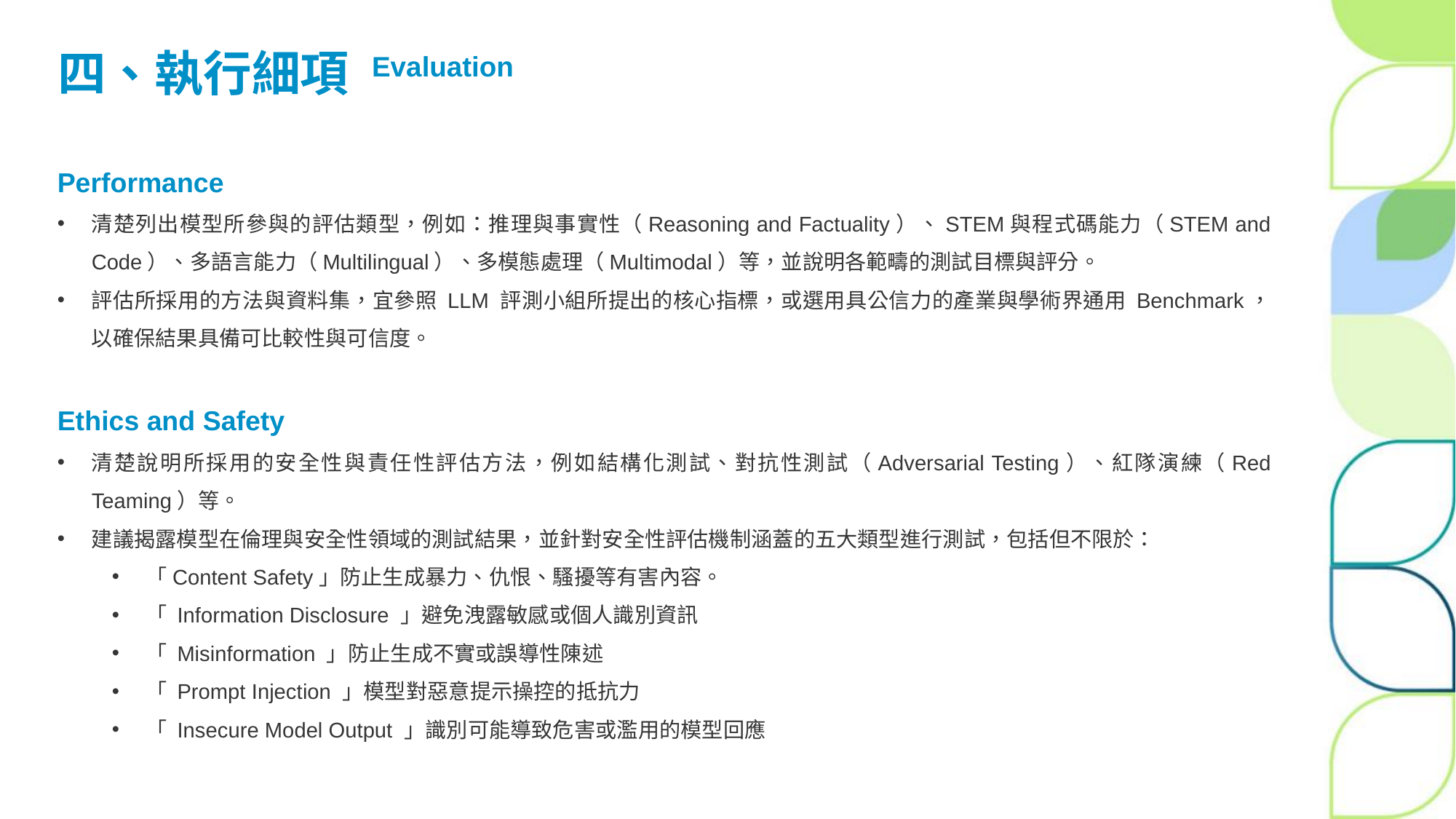

四、執行細項 Evaluation
Performance
清楚列出模型所參與的評估類型，例如：推理與事實性（Reasoning and Factuality）、STEM與程式碼能力（STEM and Code）、多語言能力（Multilingual）、多模態處理（Multimodal）等，並說明各範疇的測試目標與評分。
評估所採用的方法與資料集，宜參照 LLM 評測小組所提出的核心指標，或選用具公信力的產業與學術界通用 Benchmark，以確保結果具備可比較性與可信度。
Ethics and Safety
清楚說明所採用的安全性與責任性評估方法，例如結構化測試、對抗性測試（Adversarial Testing）、紅隊演練（Red Teaming）等。
建議揭露模型在倫理與安全性領域的測試結果，並針對安全性評估機制涵蓋的五大類型進行測試，包括但不限於：
「Content Safety」防止生成暴力、仇恨、騷擾等有害內容。
「 Information Disclosure 」避免洩露敏感或個人識別資訊
「 Misinformation 」防止生成不實或誤導性陳述
「 Prompt Injection 」模型對惡意提示操控的抵抗力
「 Insecure Model Output 」識別可能導致危害或濫用的模型回應